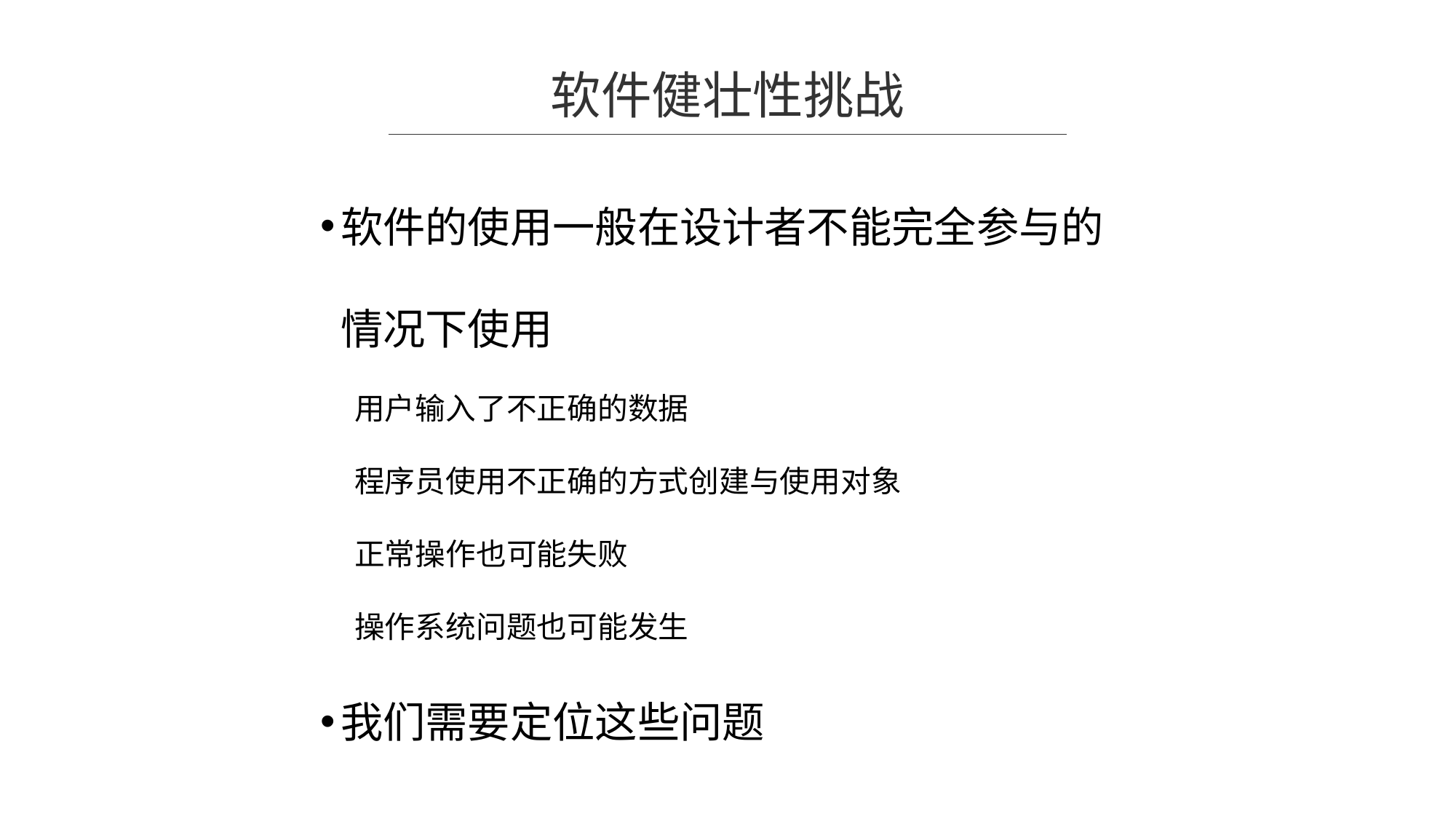

软件健壮性挑战
软件的使用一般在设计者不能完全参与的情况下使用
    用户输入了不正确的数据
    程序员使用不正确的方式创建与使用对象
    正常操作也可能失败
    操作系统问题也可能发生
我们需要定位这些问题